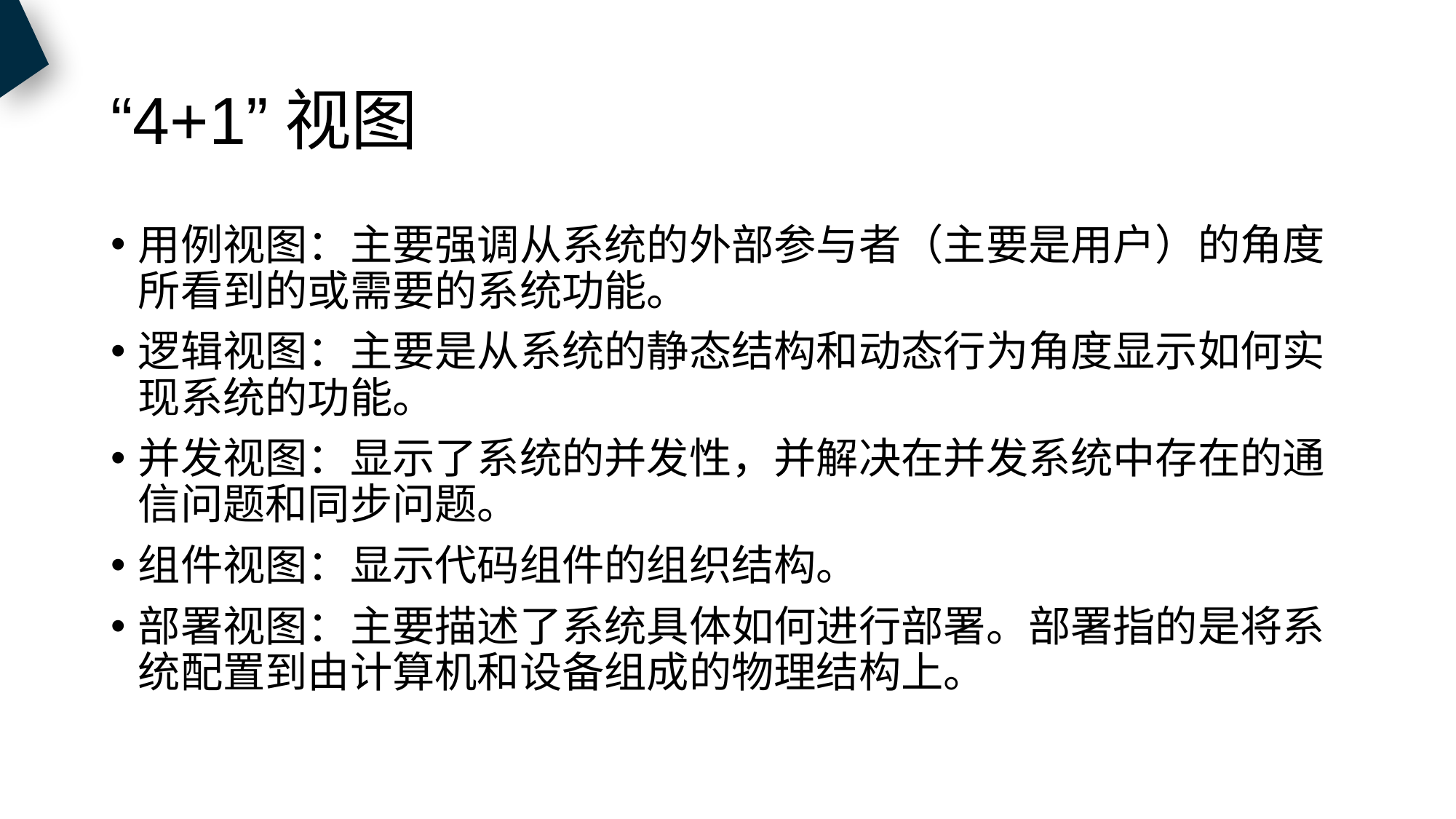

# “4+1”视图
用例视图：主要强调从系统的外部参与者（主要是用户）的角度所看到的或需要的系统功能。
逻辑视图：主要是从系统的静态结构和动态行为角度显示如何实现系统的功能。
并发视图：显示了系统的并发性，并解决在并发系统中存在的通信问题和同步问题。
组件视图：显示代码组件的组织结构。
部署视图：主要描述了系统具体如何进行部署。部署指的是将系统配置到由计算机和设备组成的物理结构上。